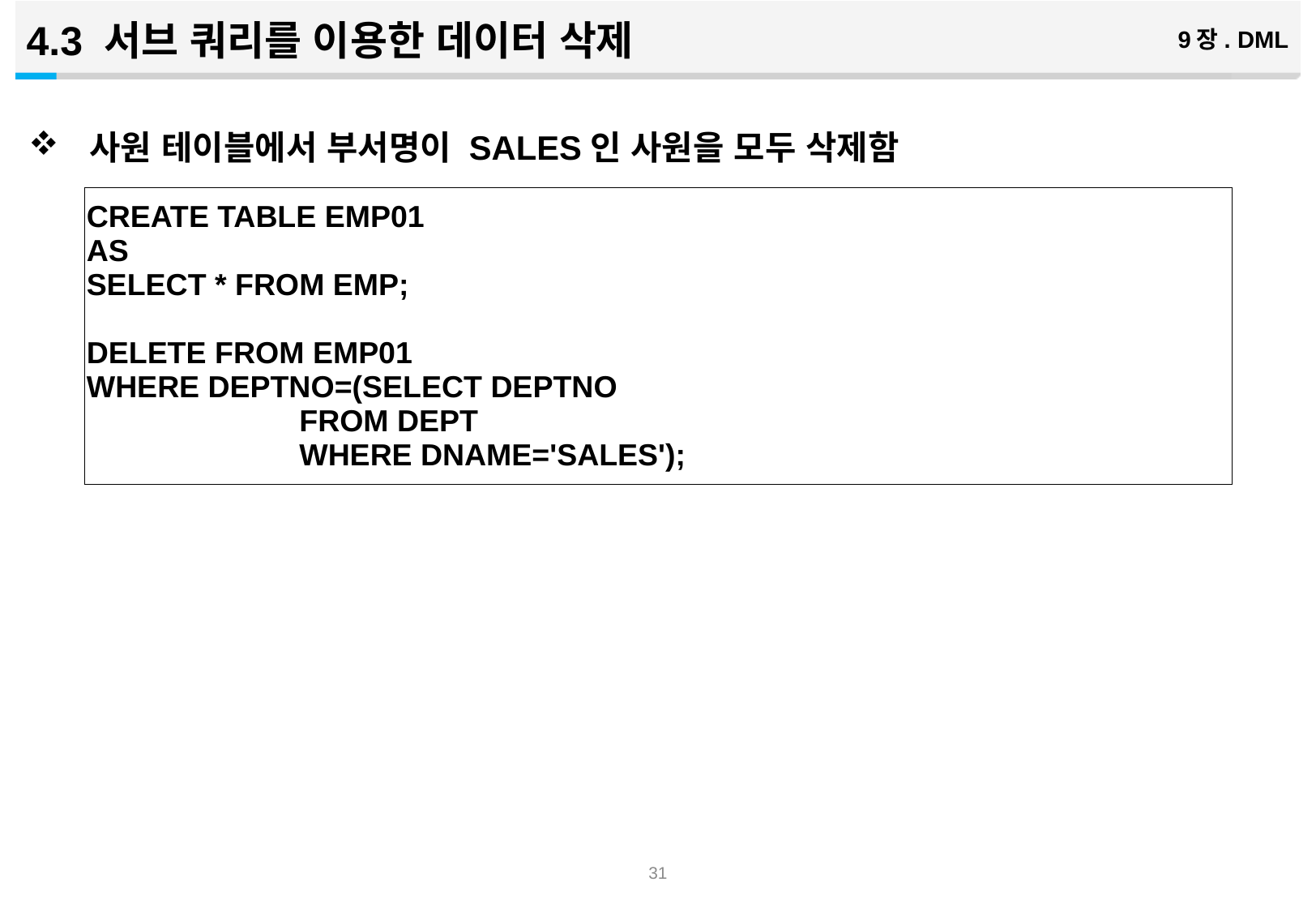

4.3 서브 쿼리를 이용한 데이터 삭제
9장. DML
사원 테이블에서 부서명이 SALES인 사원을 모두 삭제함

| CREATE TABLE EMP01 AS SELECT \* FROM EMP; DELETE FROM EMP01 WHERE DEPTNO=(SELECT DEPTNO FROM DEPT WHERE DNAME='SALES'); |
| --- |
31